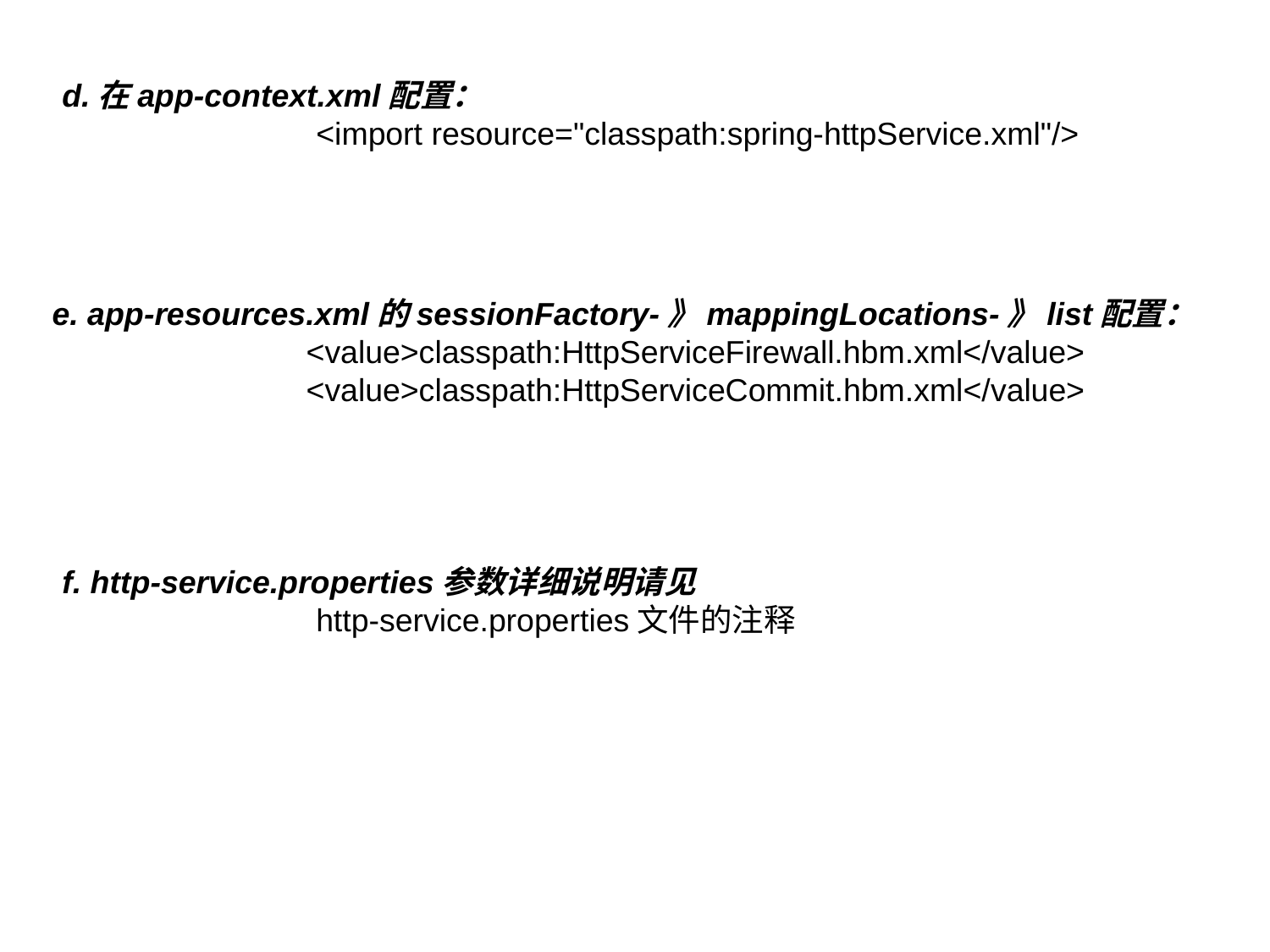

d.在app-context.xml配置：
   		<import resource="classpath:spring-httpService.xml"/>

e. app-resources.xml的sessionFactory-》mappingLocations-》list配置：
  	  	<value>classpath:HttpServiceFirewall.hbm.xml</value>
   	 	<value>classpath:HttpServiceCommit.hbm.xml</value>

f. http-service.properties参数详细说明请见
		http-service.properties文件的注释